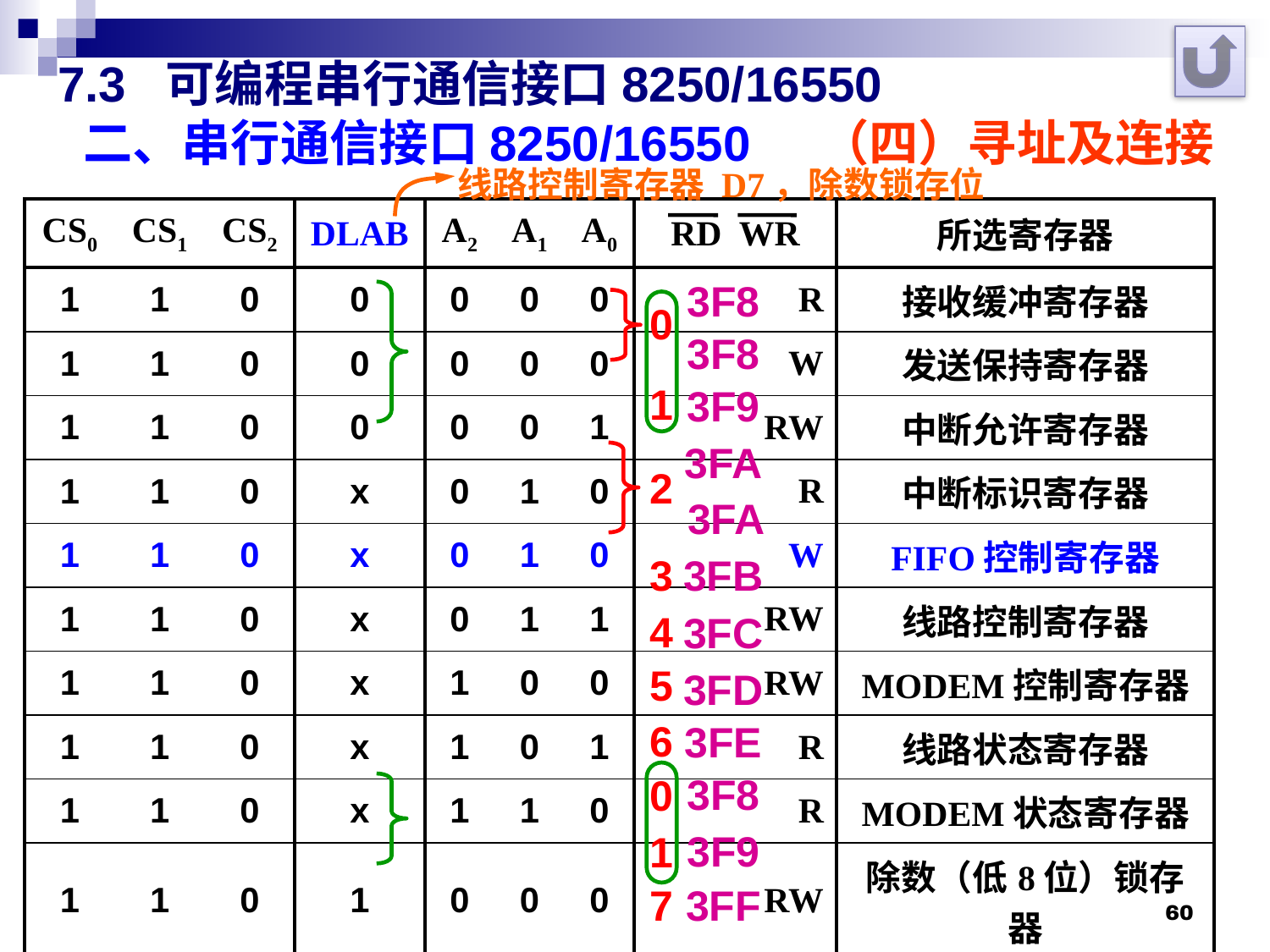

# 7.3  可编程串行通信接口8250/16550 二、串行通信接口8250/16550 	（四）寻址及连接
线路控制寄存器 D7，除数锁存位

| CS0 | CS1 | CS2 | DLAB | A2 | A1 | A0 | RD WR | 所选寄存器 |
| --- | --- | --- | --- | --- | --- | --- | --- | --- |
| 1 | 1 | 0 | 0 | 0 | 0 | 0 | R | 接收缓冲寄存器 |
| 1 | 1 | 0 | 0 | 0 | 0 | 0 | W | 发送保持寄存器 |
| 1 | 1 | 0 | 0 | 0 | 0 | 1 | RW | 中断允许寄存器 |
| 1 | 1 | 0 | x | 0 | 1 | 0 | R | 中断标识寄存器 |
| 1 | 1 | 0 | x | 0 | 1 | 0 | W | FIFO控制寄存器 |
| 1 | 1 | 0 | x | 0 | 1 | 1 | RW | 线路控制寄存器 |
| 1 | 1 | 0 | x | 1 | 0 | 0 | RW | MODEM控制寄存器 |
| 1 | 1 | 0 | x | 1 | 0 | 1 | R | 线路状态寄存器 |
| 1 | 1 | 0 | x | 1 | 1 | 0 | R | MODEM状态寄存器 |
| 1 | 1 | 0 | 1 | 0 | 0 | 0 | RW | 除数（低8位）锁存器 |
| 1 | 1 | 0 | 1 | 0 | 0 | 1 | RW | 除数（高8位）锁存器 |
| 1 | 1 | 0 | x | 1 | 1 | 1 | RW | 高速暂存寄存器 |

3F8

0

3F8
1
3F9
3FA

2
3FA
3
3FB
4
3FC
5
3FD
6
3FE
3F8
0

3F9
1
60
7
3FF